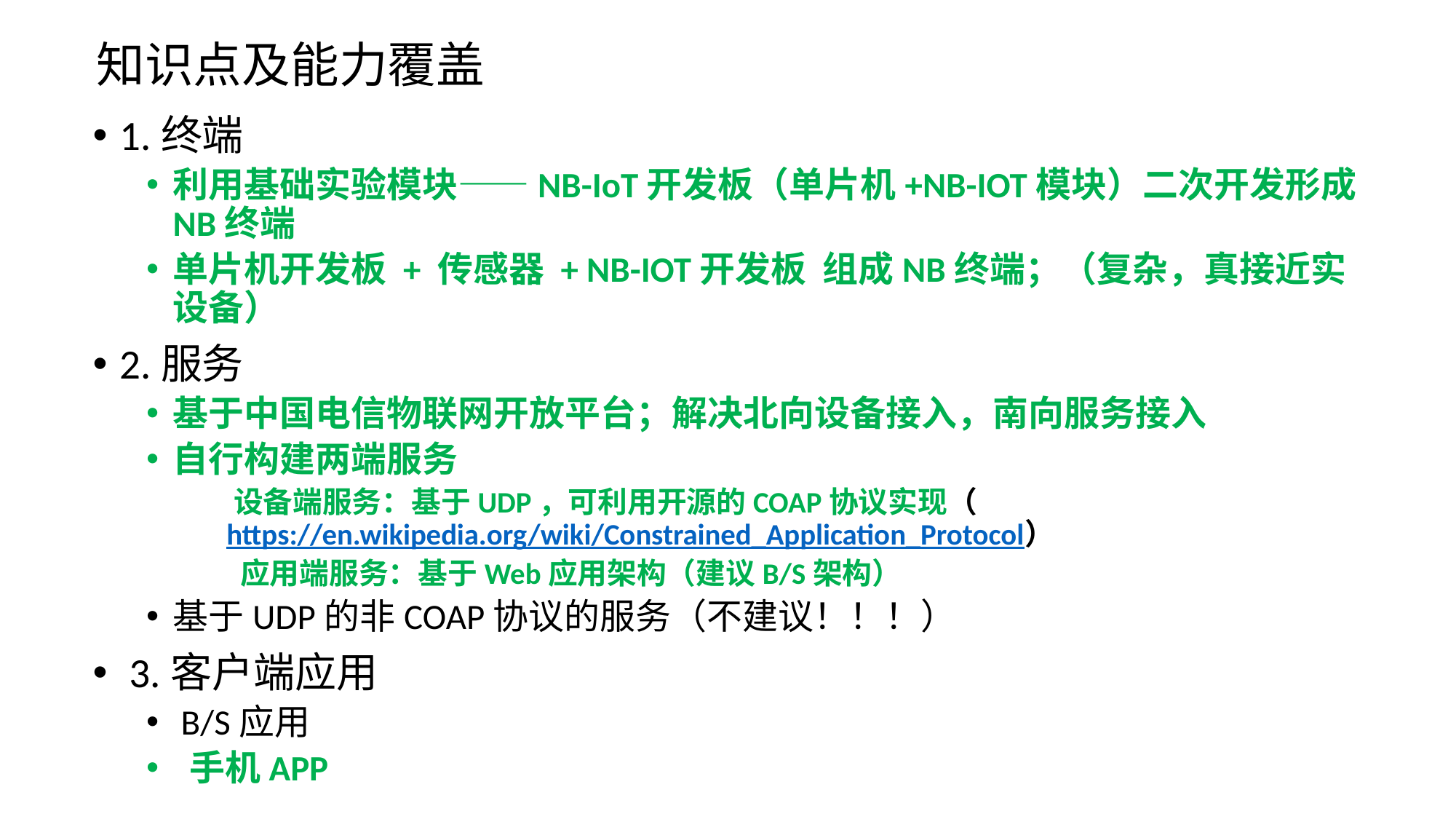

# 知识点及能力覆盖
1.终端
利用基础实验模块——NB-IoT开发板（单片机+NB-IOT模块）二次开发形成NB终端
单片机开发板 + 传感器 + NB-IOT开发板  组成NB终端；（复杂，真接近实设备）
2.服务
基于中国电信物联网开放平台；解决北向设备接入，南向服务接入
自行构建两端服务
    设备端服务：基于UDP，可利用开源的COAP协议实现（https://en.wikipedia.org/wiki/Constrained_Application_Protocol）
     应用端服务：基于Web应用架构（建议B/S架构）
基于UDP的非COAP协议的服务（不建议！！！）
 3.客户端应用
 B/S应用
 手机APP